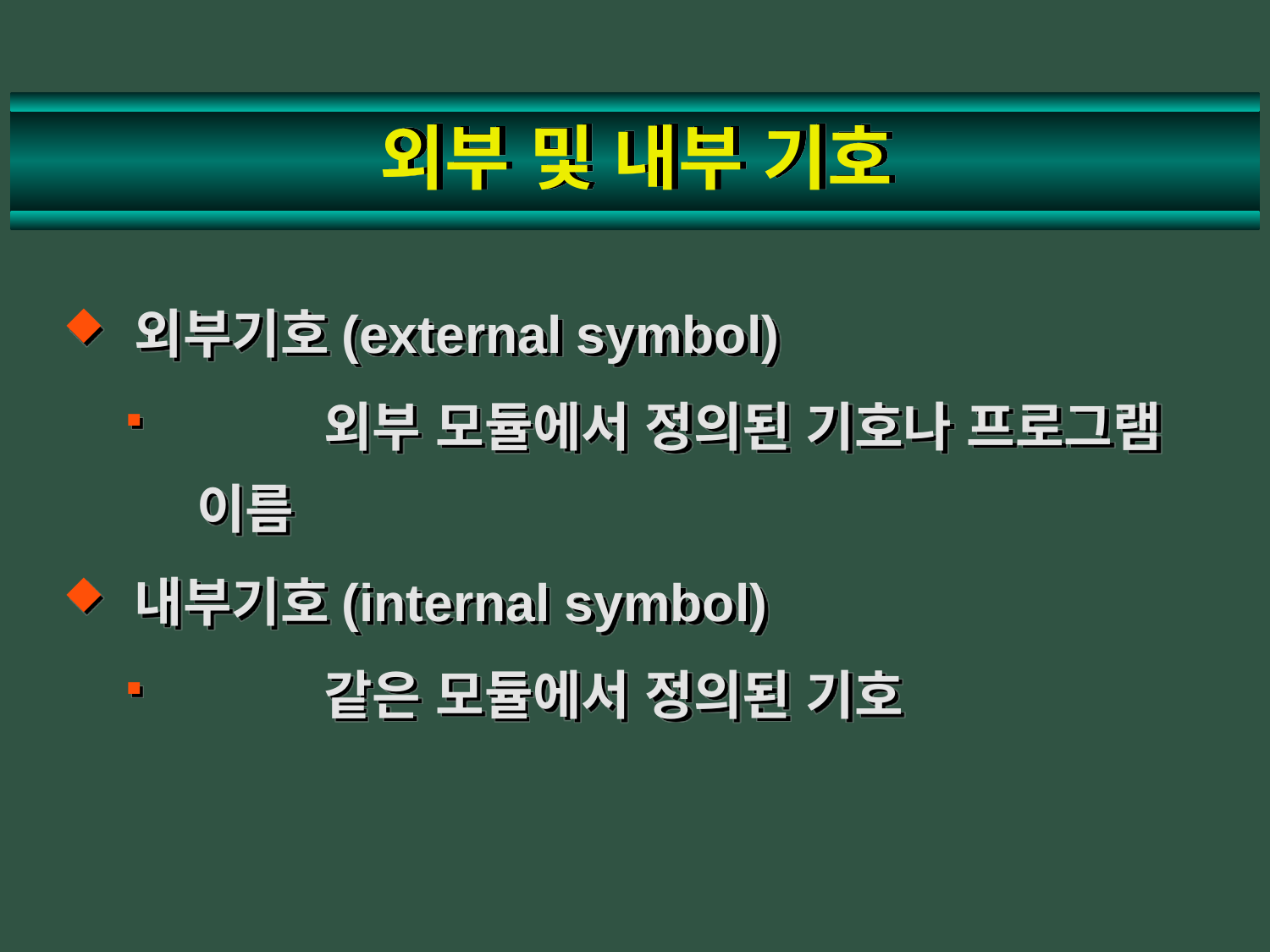

# 외부 및 내부 기호
외부기호(external symbol)
	외부 모듈에서 정의된 기호나 프로그램 이름
내부기호(internal symbol)
	같은 모듈에서 정의된 기호